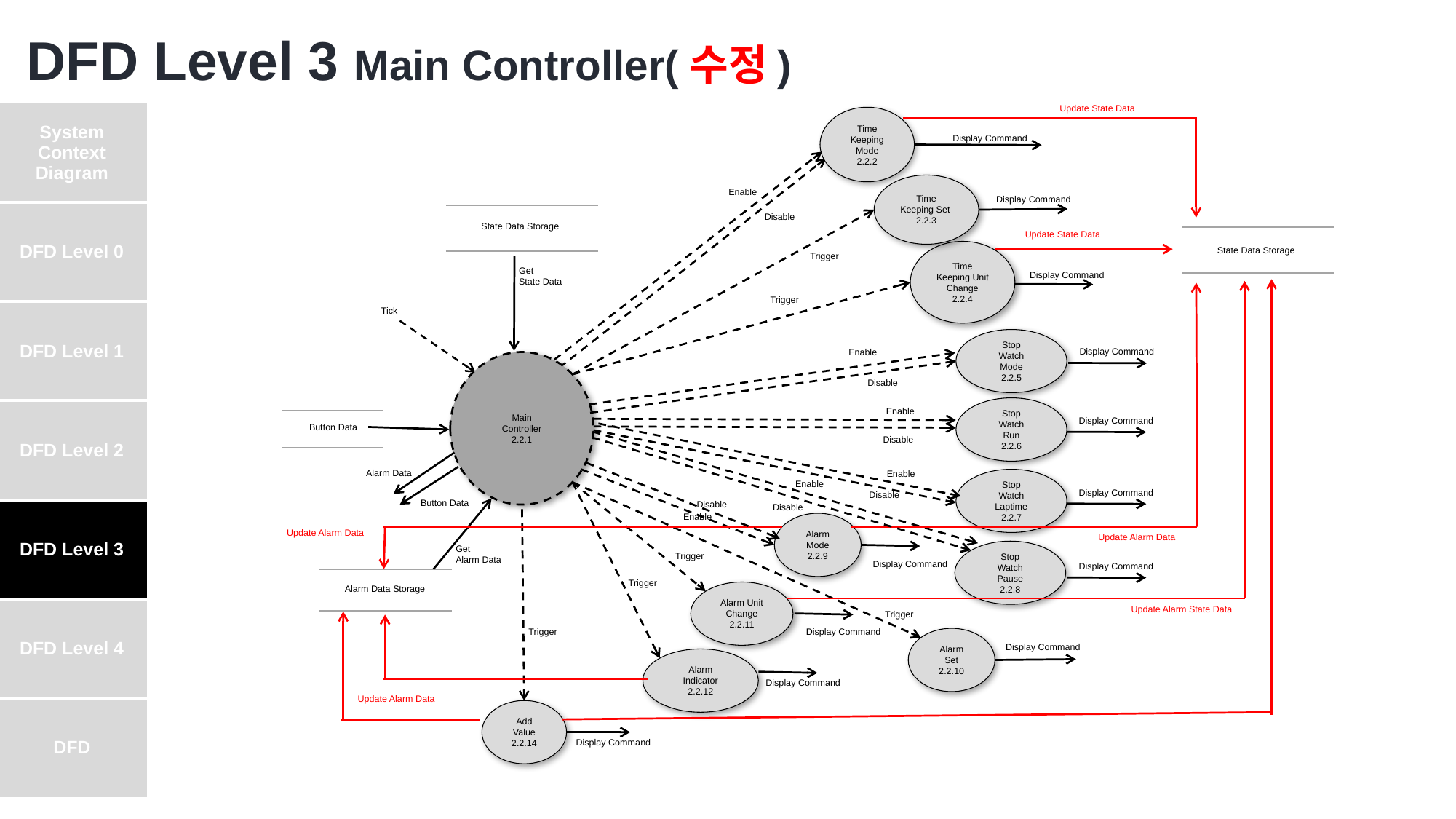

DFD Level 3 Main Controller(수정)
Update State Data
| System Context Diagram |
| --- |
| DFD Level 0 |
| DFD Level 1 |
| DFD Level 2 |
| DFD Level 3 |
| DFD Level 4 |
| DFD |
Time Keeping Mode
2.2.2
Display Command
Time Keeping Set
2.2.3
Display Command
Enable
Disable
State Data Storage
Update State Data
State Data Storage
Time Keeping Unit Change
2.2.4
Trigger
Get
State Data
Display Command
Trigger
Tick
Stop
Watch
Mode
2.2.5
Display Command
Enable
Main
Controller
2.2.1
Disable
Stop
Watch
Run
2.2.6
Enable
Display Command
Button Data
Disable
Alarm Data
Enable
Stop
Watch
Laptime
2.2.7
Enable
Display Command
Disable
Button Data
Disable
Disable
Enable
Alarm Mode
2.2.9
Update Alarm Data
Update Alarm Data
Get
Alarm Data
Stop
Watch
Pause
2.2.8
Trigger
Display Command
Display Command
Alarm Data Storage
Trigger
Alarm Unit Change
2.2.11
Update Alarm State Data
Trigger
Trigger
Display Command
Alarm Set
2.2.10
Display Command
Alarm
Indicator
2.2.12
Display Command
Update Alarm Data
Add Value
2.2.14
Display Command